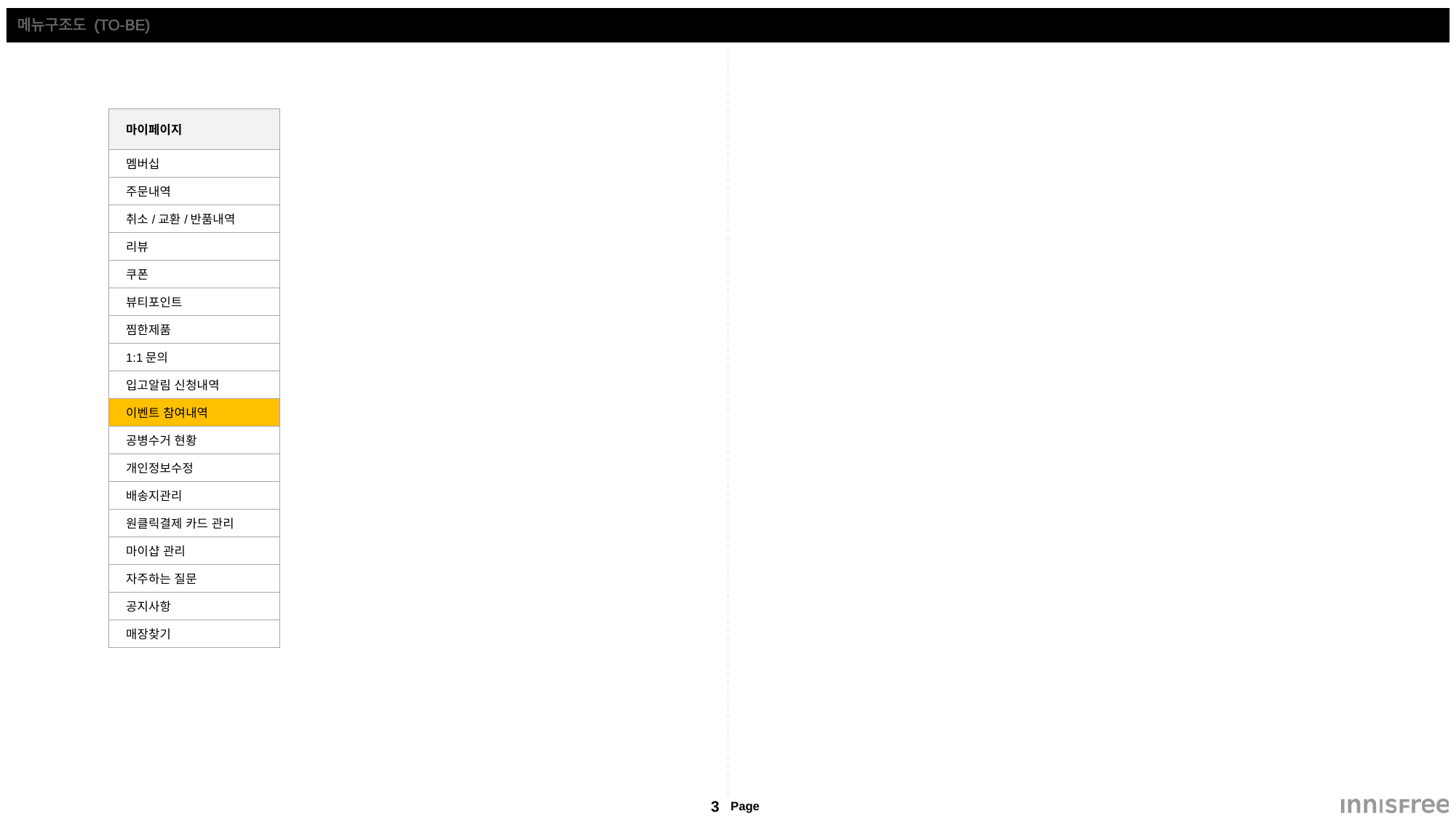

# 메뉴구조도 (TO-BE)
| 마이페이지 |
| --- |
| 멤버십 |
| 주문내역 |
| 취소/교환/반품내역 |
| 리뷰 |
| 쿠폰 |
| 뷰티포인트 |
| 찜한제품 |
| 1:1문의 |
| 입고알림 신청내역 |
| 이벤트 참여내역 |
| 공병수거 현황 |
| 개인정보수정 |
| 배송지관리 |
| 원클릭결제 카드 관리 |
| 마이샵 관리 |
| 자주하는 질문 |
| 공지사항 |
| 매장찾기 |